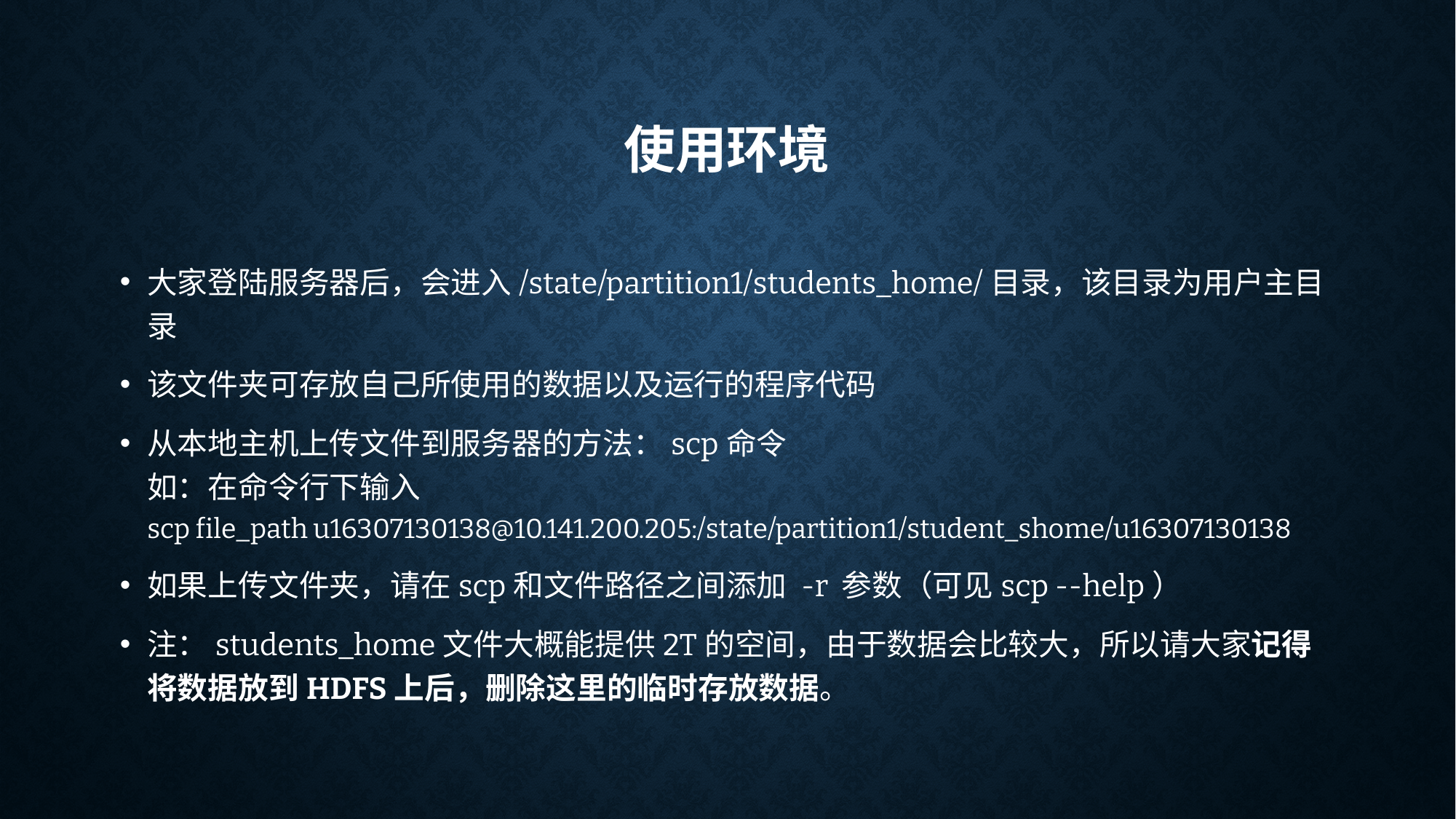

# 使用环境
大家登陆服务器后，会进入/state/partition1/students_home/目录，该目录为用户主目录
该文件夹可存放自己所使用的数据以及运行的程序代码
从本地主机上传文件到服务器的方法：scp命令
如：在命令行下输入
scp file_path u16307130138@10.141.200.205:/state/partition1/student_shome/u16307130138
如果上传文件夹，请在scp和文件路径之间添加 -r 参数（可见scp --help）
注：students_home文件大概能提供2T的空间，由于数据会比较大，所以请大家记得将数据放到HDFS上后，删除这里的临时存放数据。